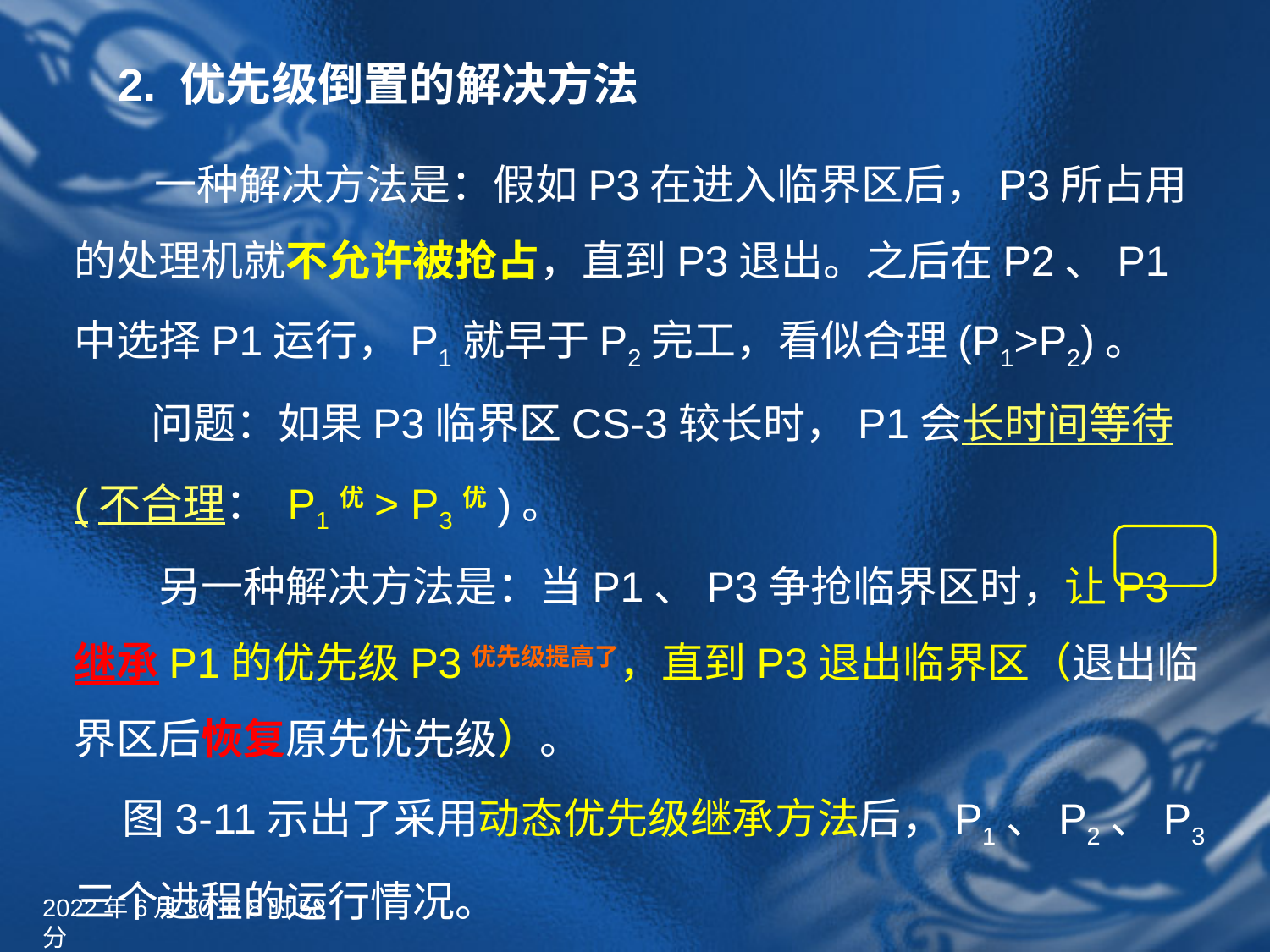

# 2. 优先级倒置的解决方法
　    一种解决方法是：假如P3在进入临界区后，P3所占用的处理机就不允许被抢占，直到P3退出。之后在P2、P1中选择P1运行，P1就早于P2完工，看似合理(P1>P2)。
       问题：如果P3临界区CS-3较长时，P1会长时间等待(不合理： P1优> P3优)。
　　另一种解决方法是：当P1、P3争抢临界区时，让P3继承P1的优先级P3优先级提高了，直到P3退出临界区（退出临界区后恢复原先优先级）。
    图3-11示出了采用动态优先级继承方法后，P1、P2、P3三个进程的运行情况。

2022年6月30日8时58分